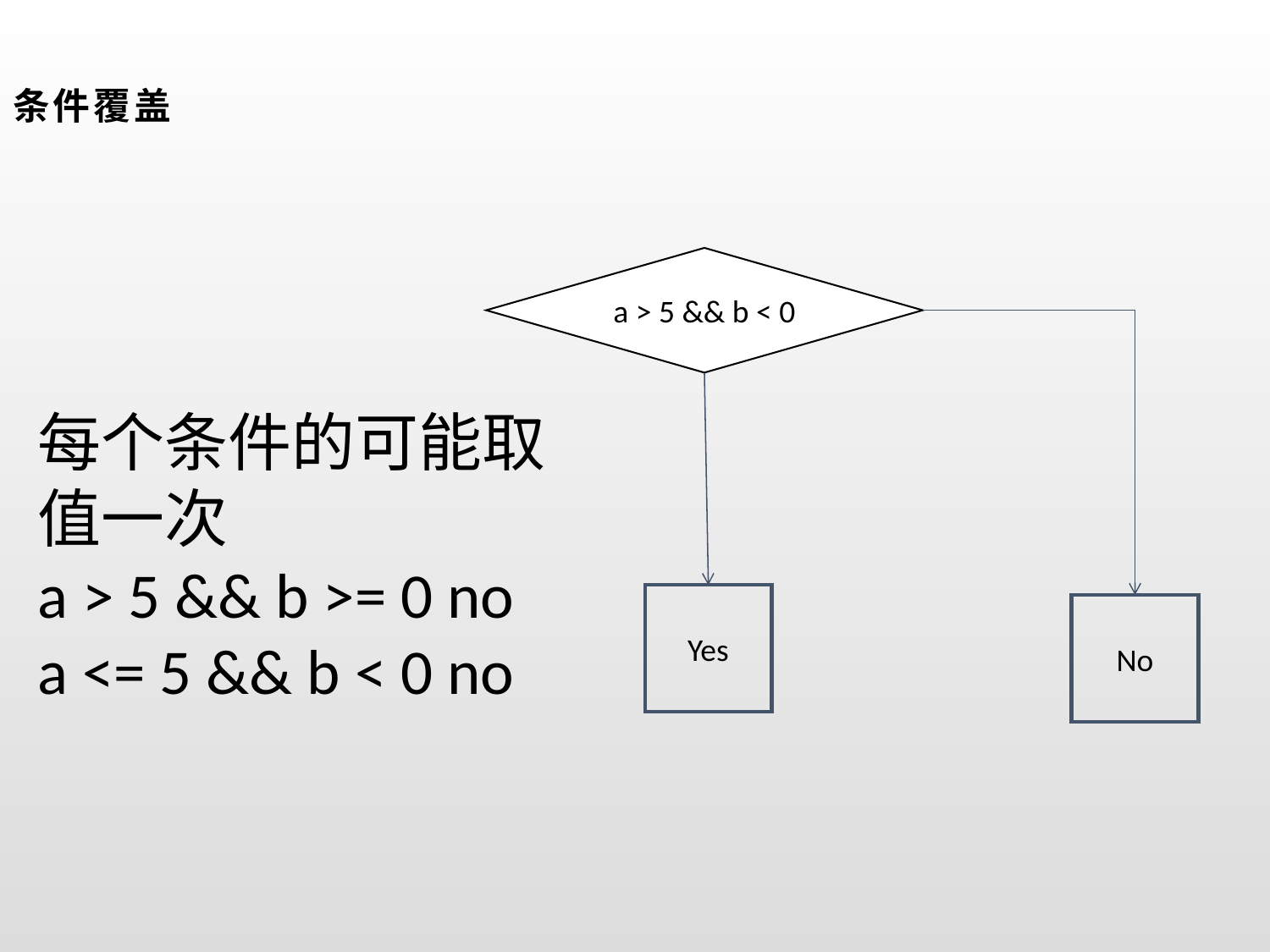

条件覆盖
a > 5 && b < 0
每个条件的可能取值一次
a > 5 && b >= 0 no
a <= 5 && b < 0 no
Yes
No